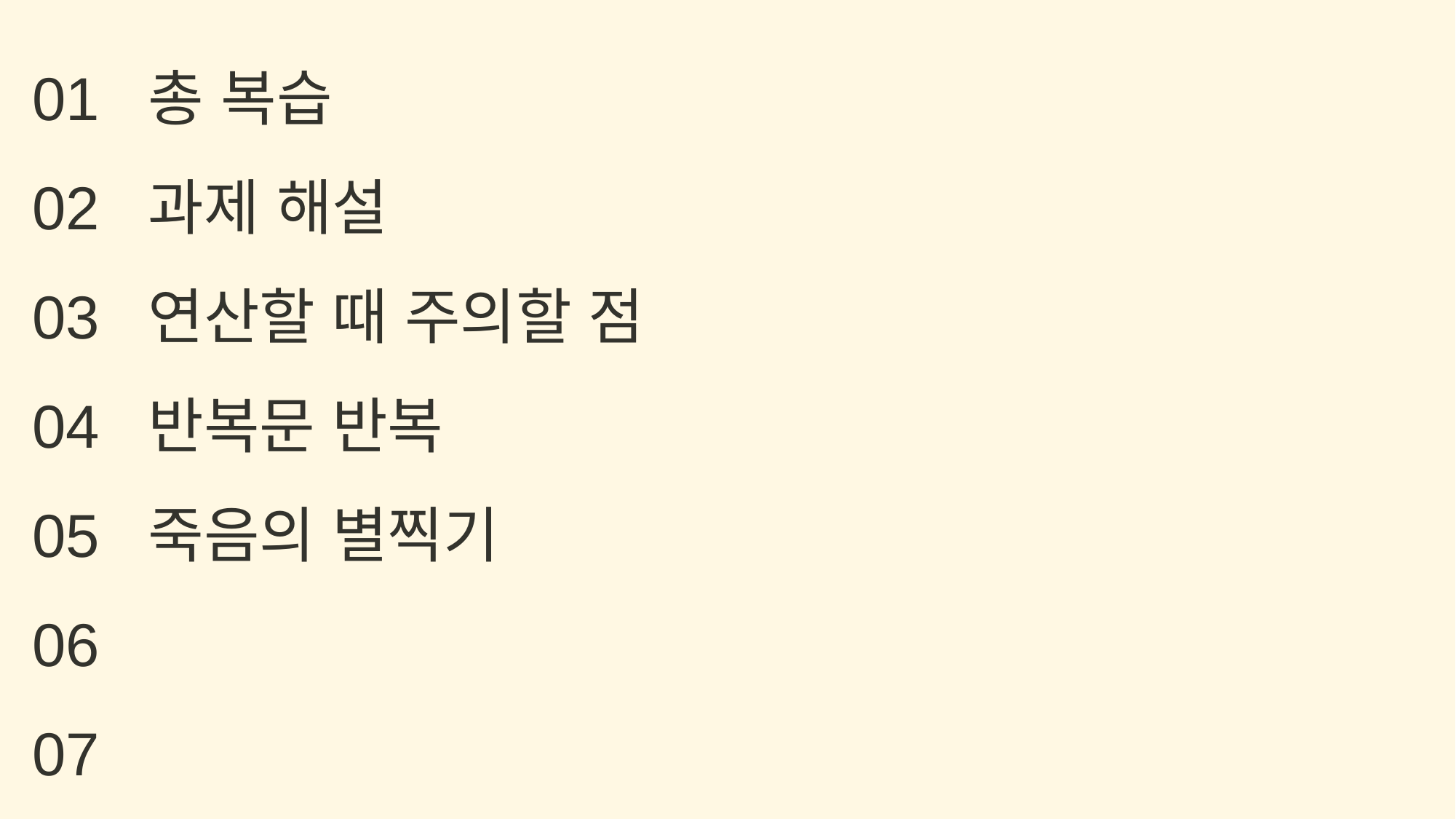

총 복습
과제 해설
연산할 때 주의할 점
반복문 반복
죽음의 별찍기
01
02
03
04
05
06
07